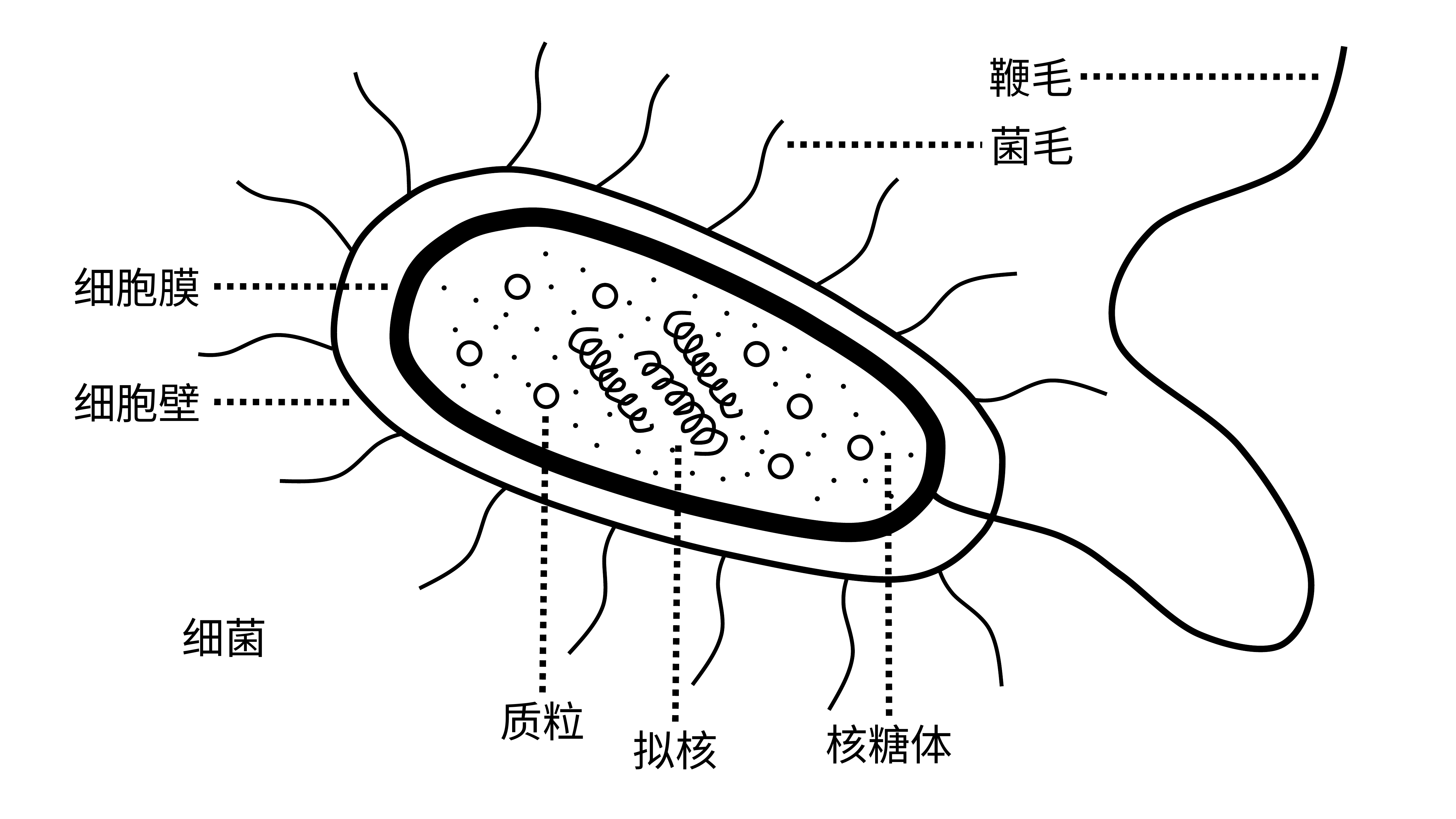

鞭毛
菌毛
细胞膜
细胞壁
细菌
质粒
核糖体
拟核